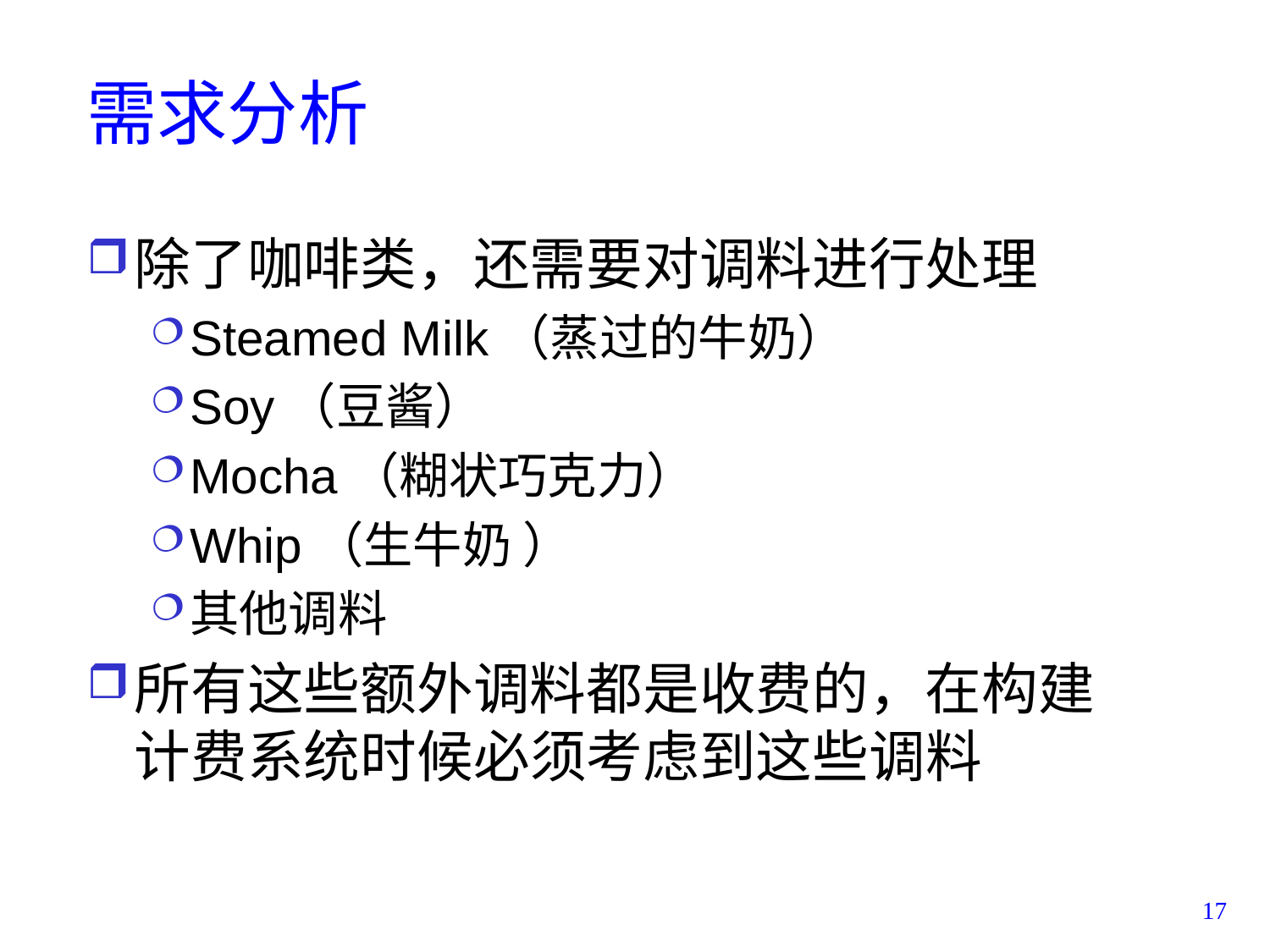

# 需求分析
除了咖啡类，还需要对调料进行处理
Steamed Milk（蒸过的牛奶）
Soy（豆酱）
Mocha（糊状巧克力）
Whip（生牛奶 ）
其他调料
所有这些额外调料都是收费的，在构建计费系统时候必须考虑到这些调料

17